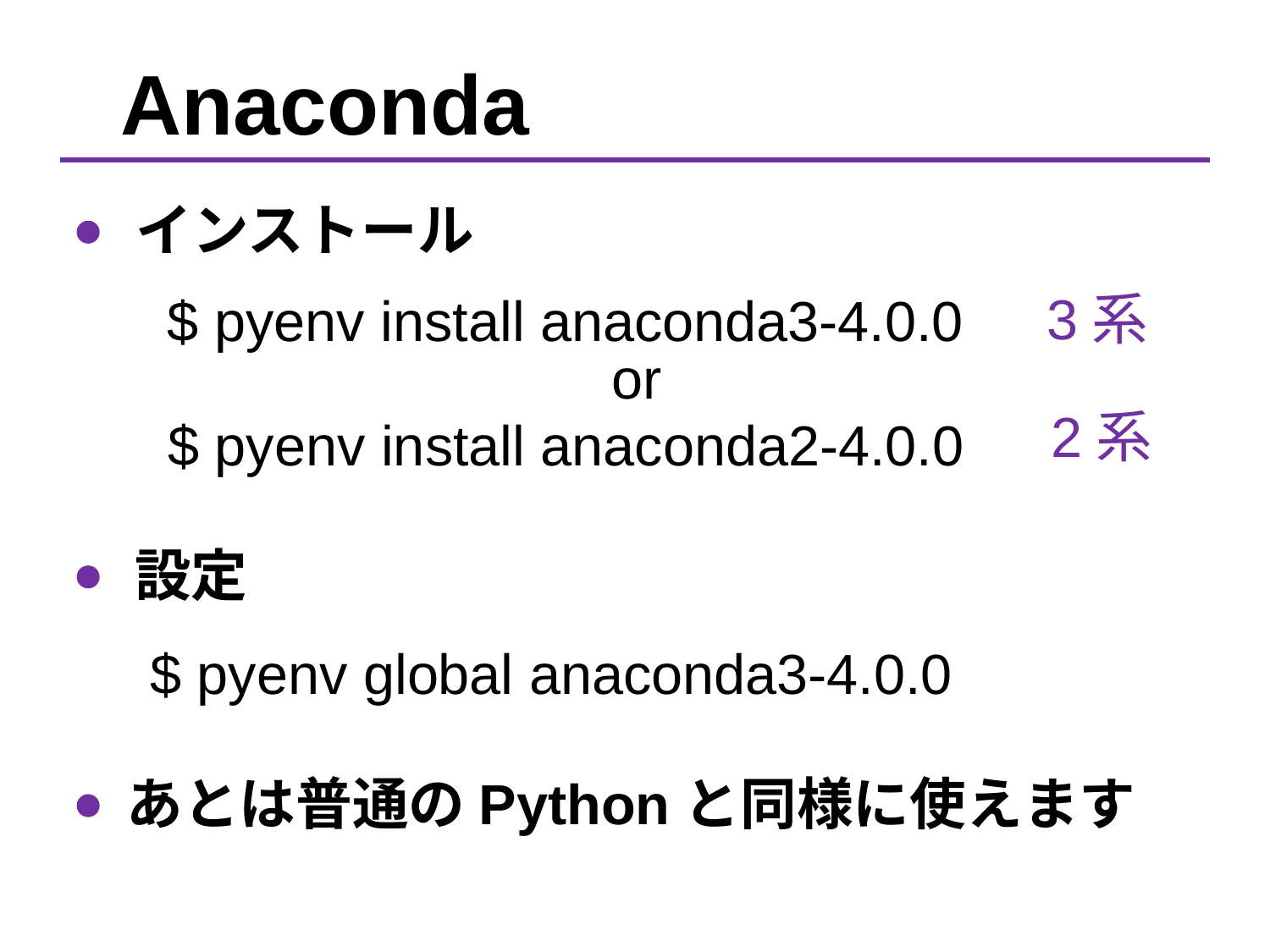

Anaconda
 インストール

3系
$ pyenv install anaconda3-4.0.0
or
2系
$ pyenv install anaconda2-4.0.0
 設定

$ pyenv global anaconda3-4.0.0
 あとは普通のPythonと同様に使えます